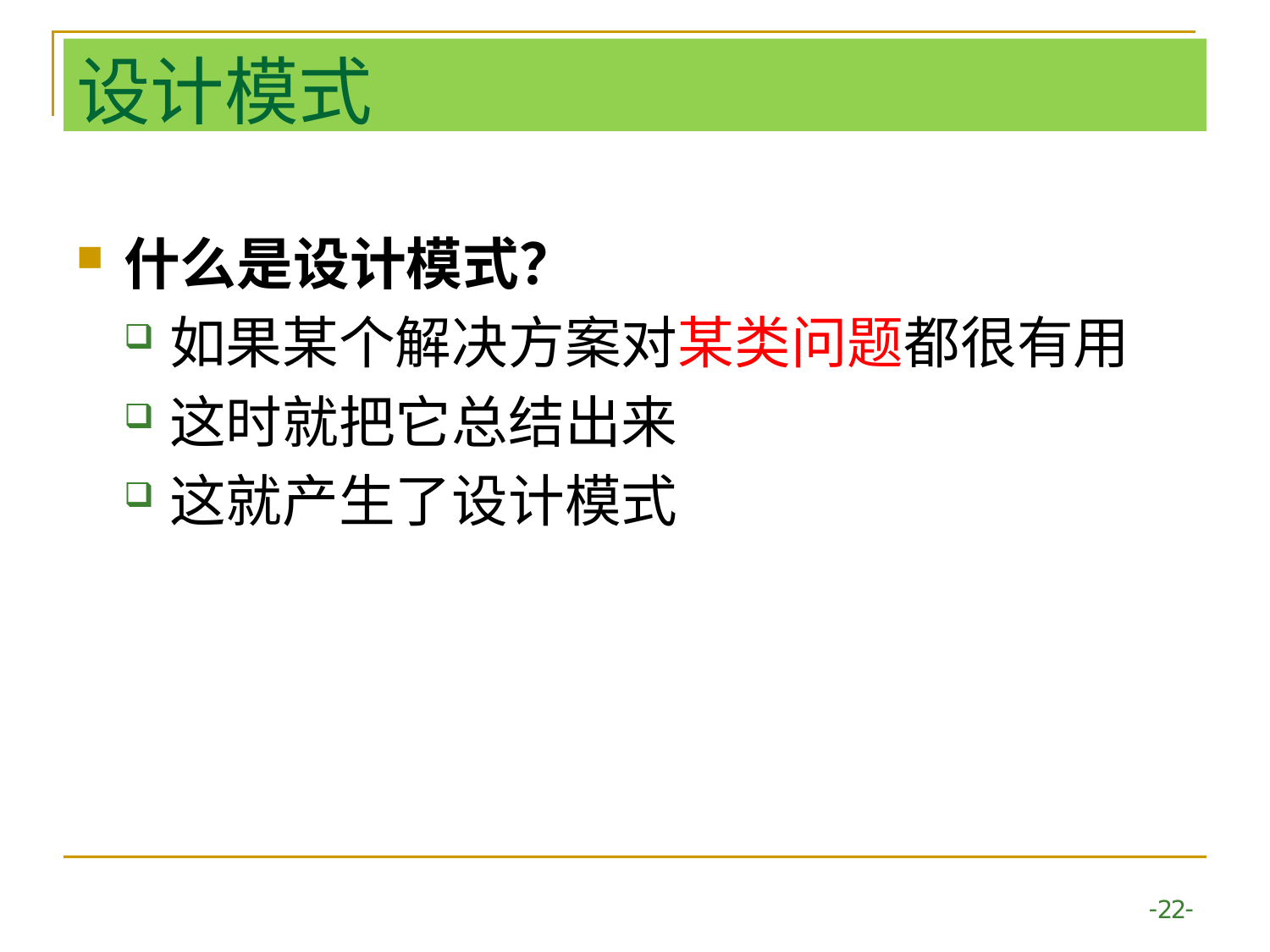

# 设计模式
什么是设计模式？
如果某个解决方案对某类问题都很有用
这时就把它总结出来
这就产生了设计模式
-22-